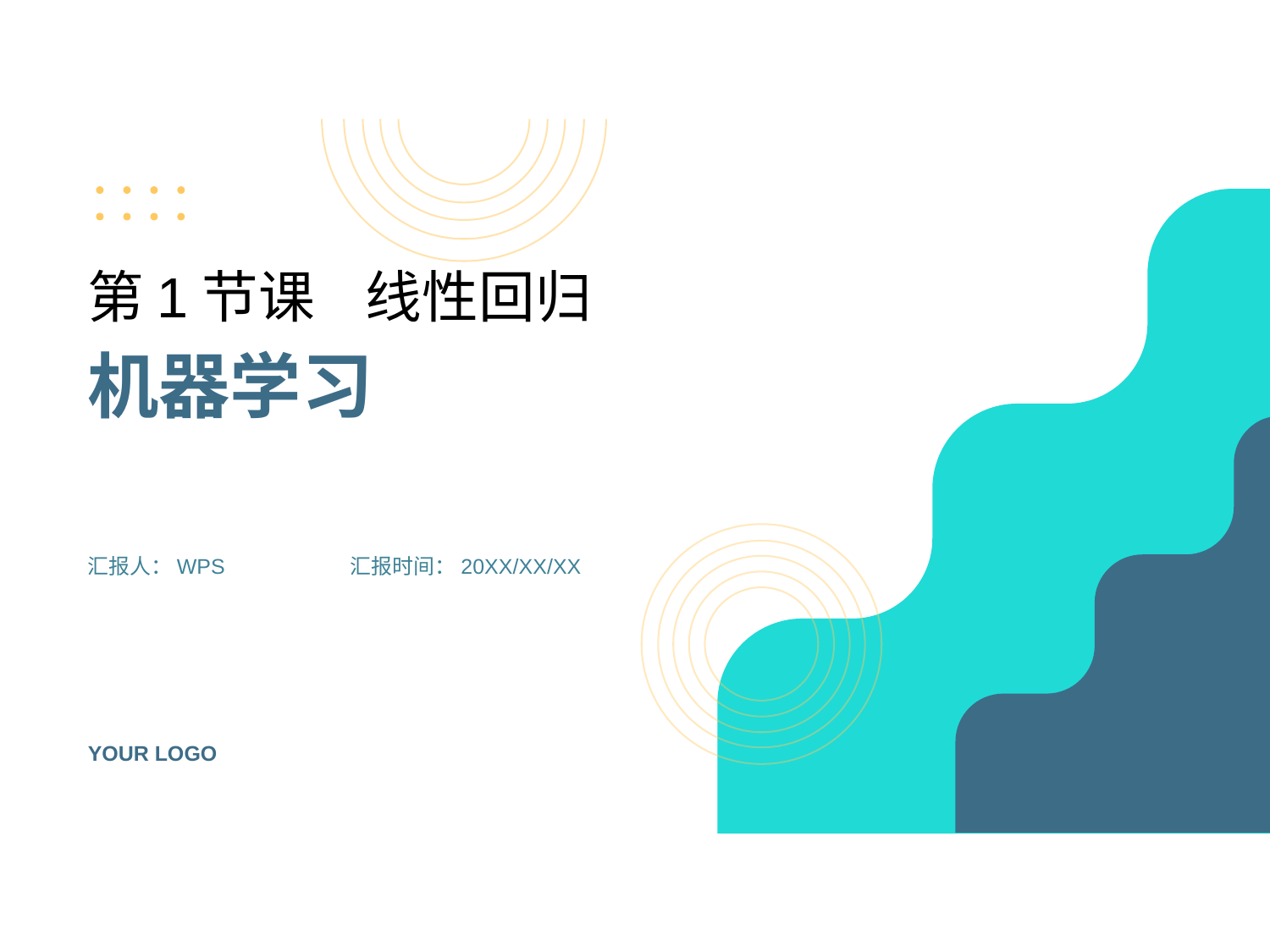

第1节课    线性回归
# 机器学习
汇报时间：20XX/XX/XX
汇报人：WPS
YOUR LOGO